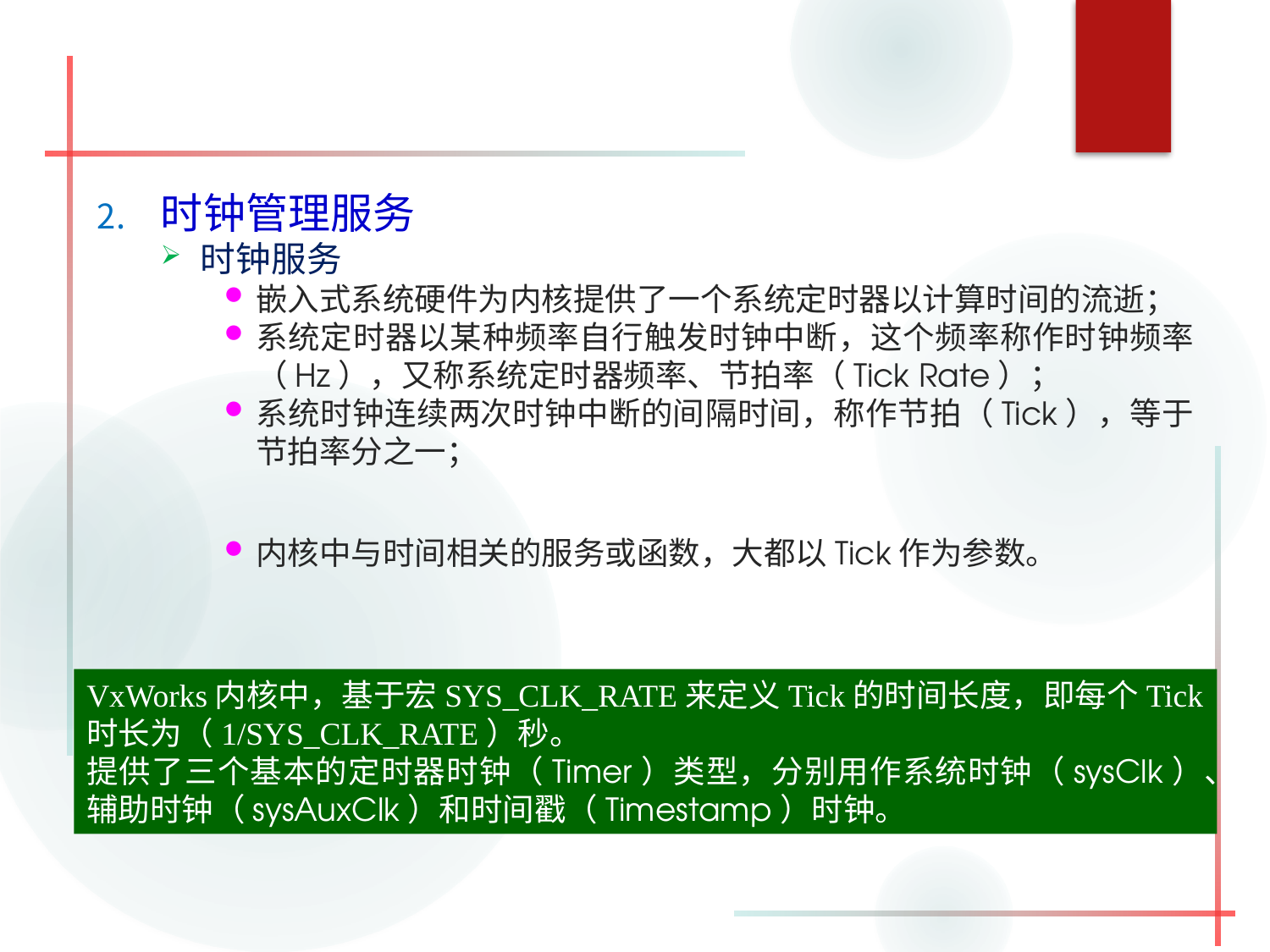

40
时钟管理服务
时钟服务
嵌入式系统硬件为内核提供了一个系统定时器以计算时间的流逝；
系统定时器以某种频率自行触发时钟中断，这个频率称作时钟频率（Hz），又称系统定时器频率、节拍率（Tick Rate）；
系统时钟连续两次时钟中断的间隔时间，称作节拍（Tick），等于节拍率分之一；

内核中与时间相关的服务或函数，大都以Tick作为参数。
VxWorks内核中，基于宏SYS_CLK_RATE来定义Tick的时间长度，即每个Tick时长为（1/SYS_CLK_RATE）秒。
提供了三个基本的定时器时钟（Timer）类型，分别用作系统时钟（sysClk）、辅助时钟（sysAuxClk）和时间戳（Timestamp）时钟。